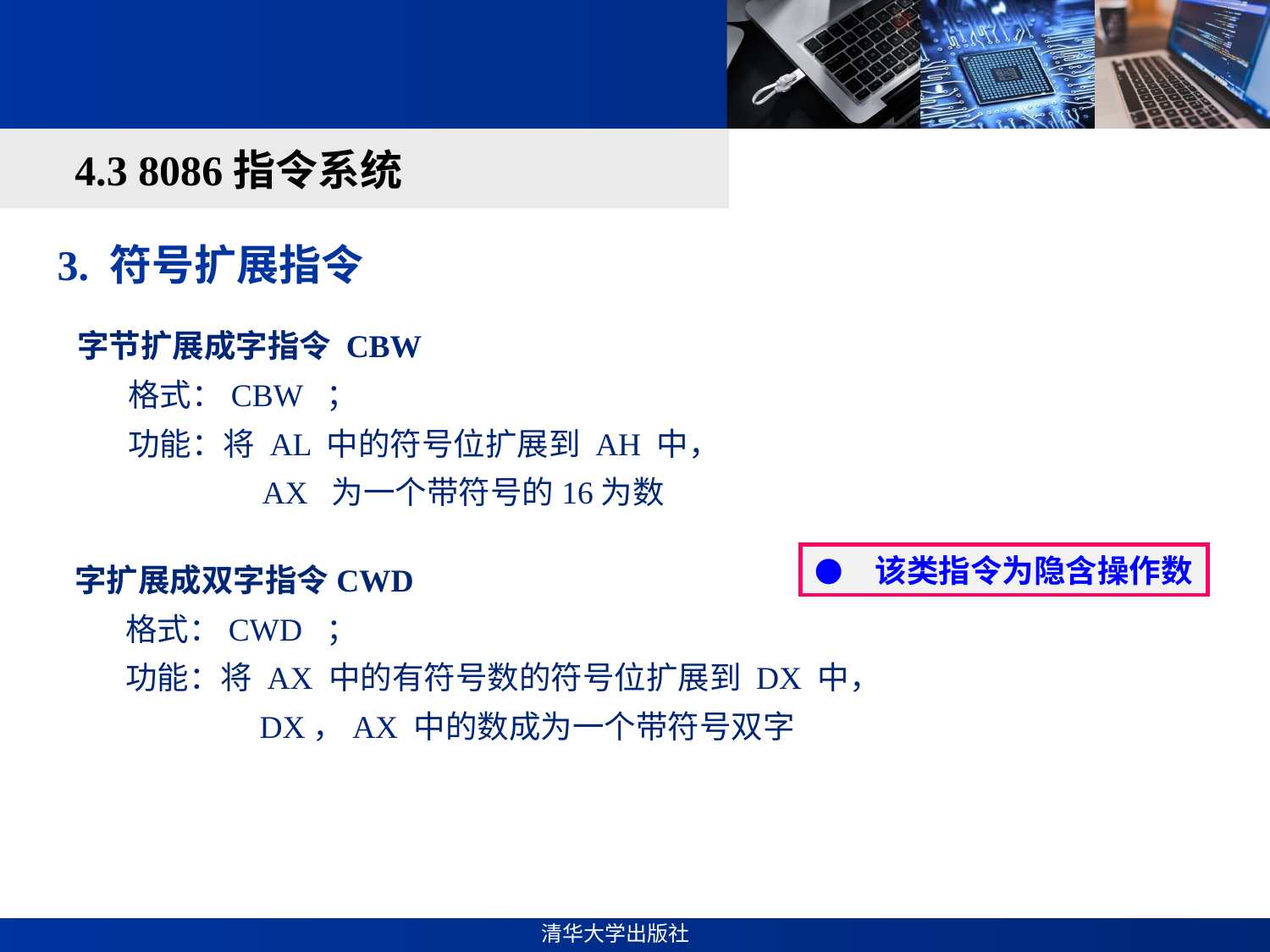

#
4.3 8086指令系统

3. 符号扩展指令
字节扩展成字指令 CBW
      格式：CBW  ；
      功能：将 AL 中的符号位扩展到 AH 中，
                       AX  为一个带符号的16为数
●    该类指令为隐含操作数
字扩展成双字指令CWD
      格式：CWD  ；
      功能：将 AX 中的有符号数的符号位扩展到 DX 中，
                       DX，AX 中的数成为一个带符号双字